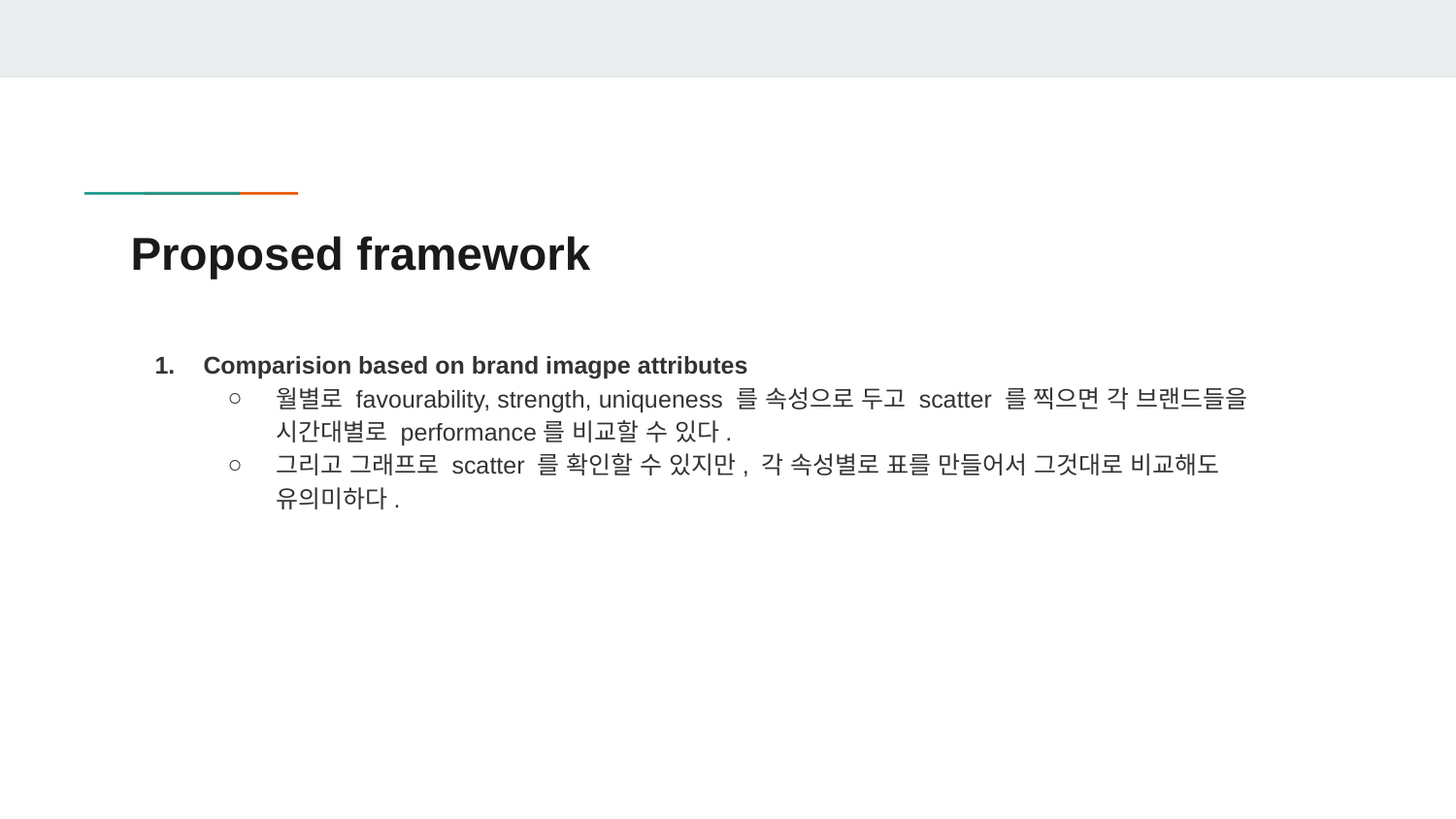

# Proposed framework
Comparision based on brand imagpe attributes
월별로 favourability, strength, uniqueness 를 속성으로 두고 scatter 를 찍으면 각 브랜드들을 시간대별로 performance를 비교할 수 있다.
그리고 그래프로 scatter 를 확인할 수 있지만, 각 속성별로 표를 만들어서 그것대로 비교해도 유의미하다.